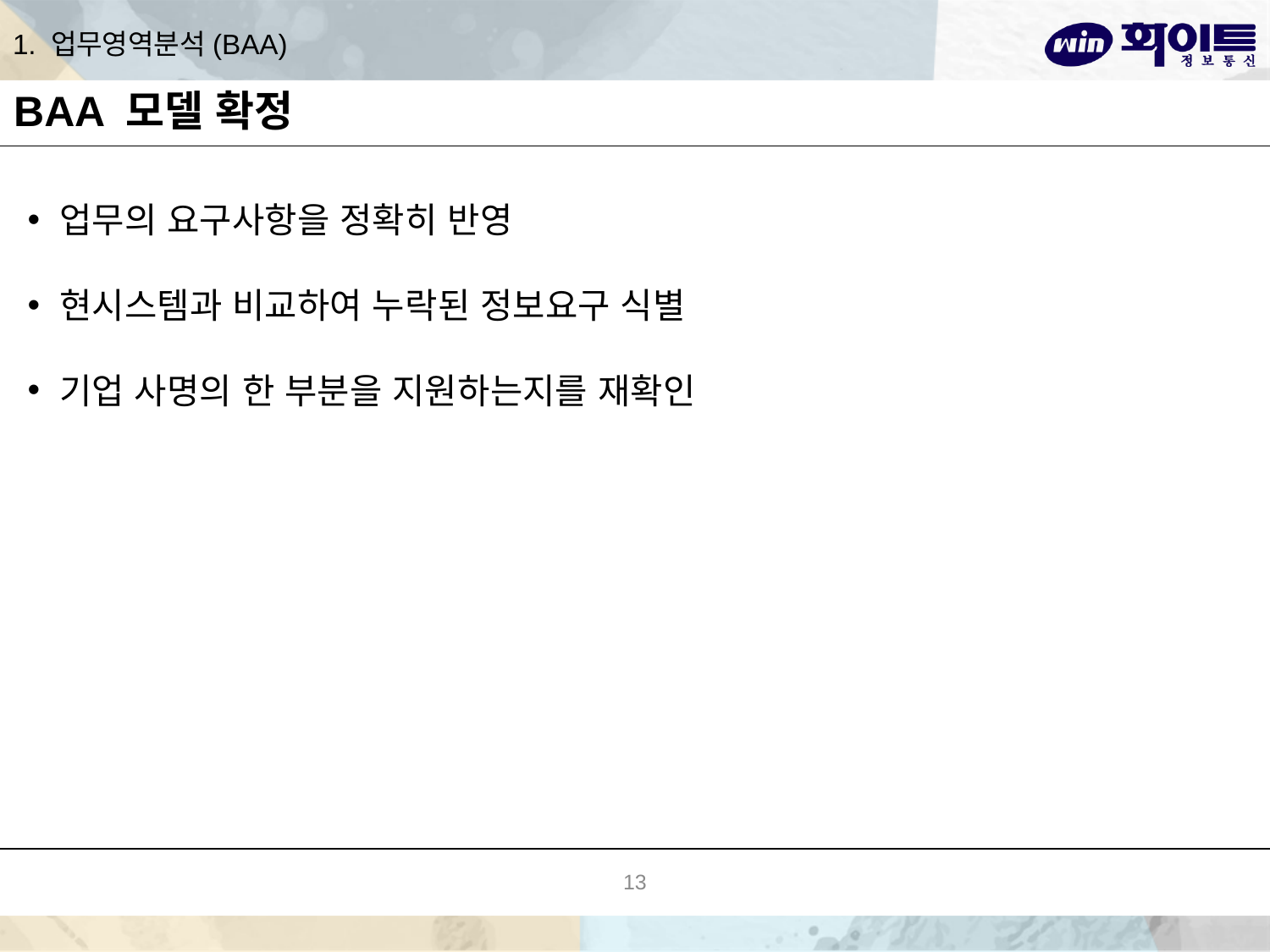

# 1. 업무영역분석(BAA)
BAA 모델 확정
업무의 요구사항을 정확히 반영
현시스템과 비교하여 누락된 정보요구 식별
기업 사명의 한 부분을 지원하는지를 재확인

13